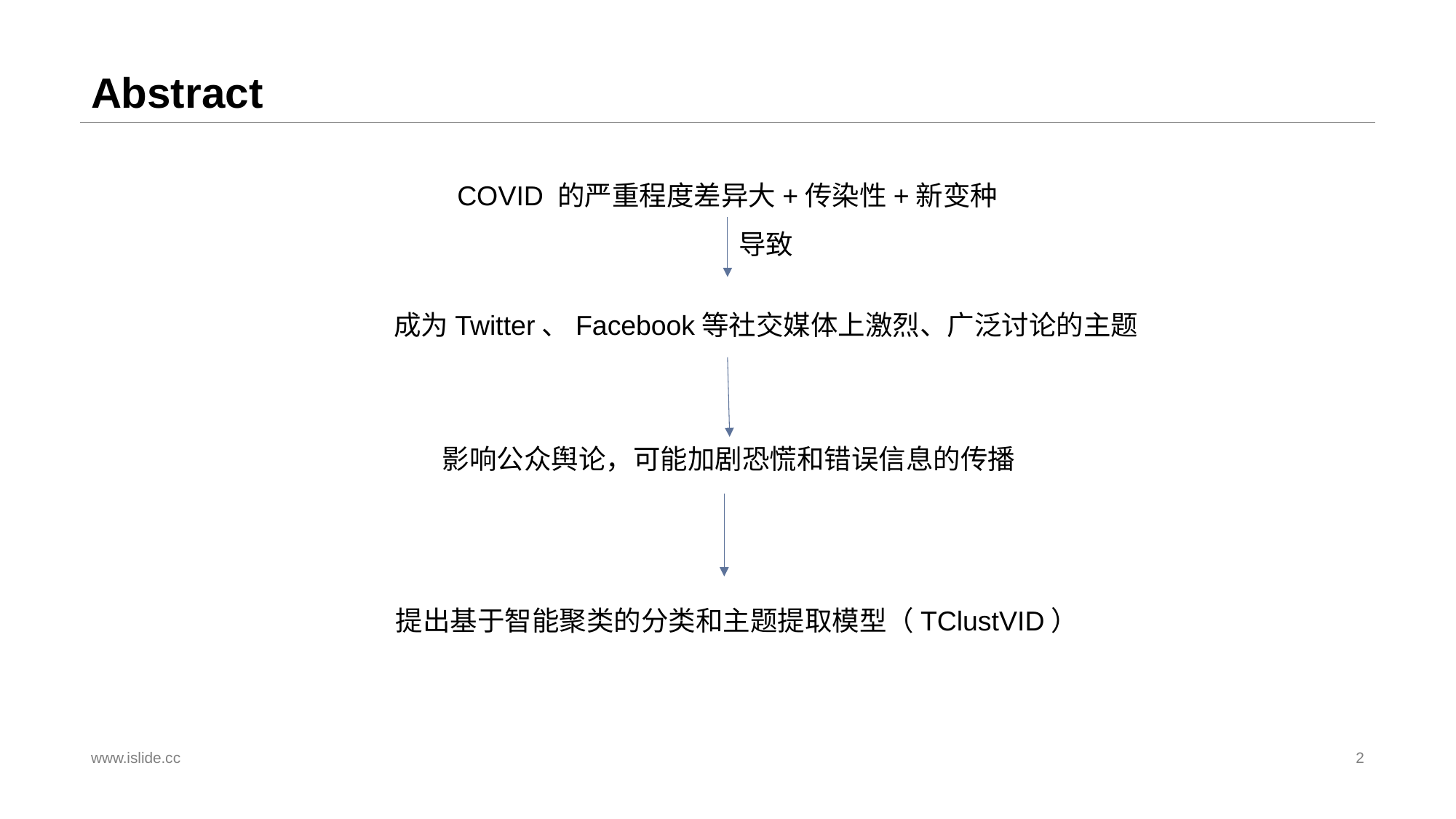

# Abstract
COVID 的严重程度差异大+传染性+新变种
导致
成为Twitter、Facebook等社交媒体上激烈、广泛讨论的主题
影响公众舆论，可能加剧恐慌和错误信息的传播
提出基于智能聚类的分类和主题提取模型（TClustVID）
www.islide.cc
2